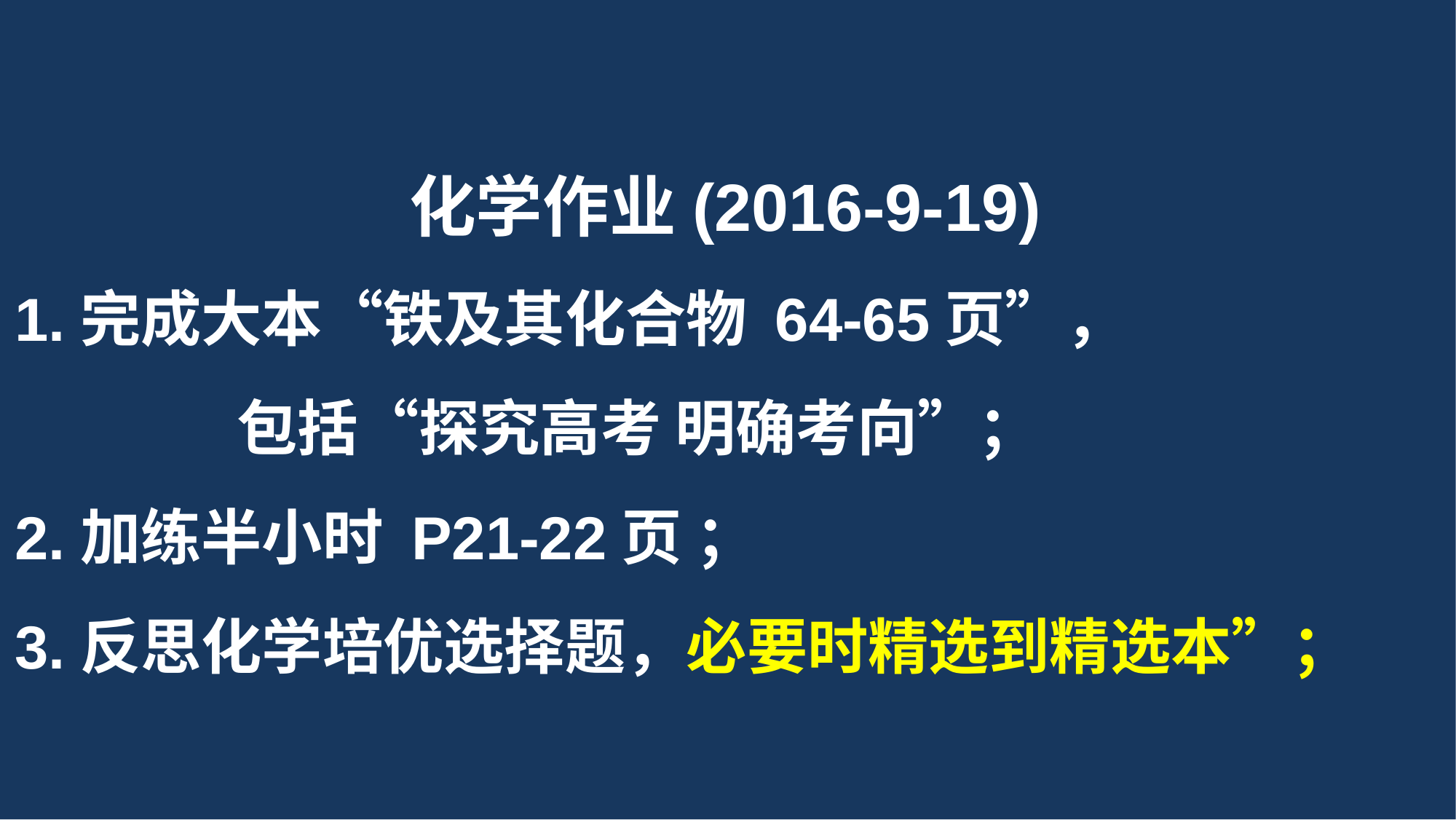

化学作业(2016-9-19)
1.完成大本“铁及其化合物 64-65页”，
               包括“探究高考 明确考向”；
2.加练半小时 P21-22页 ；
3.反思化学培优选择题，必要时精选到精选本”；